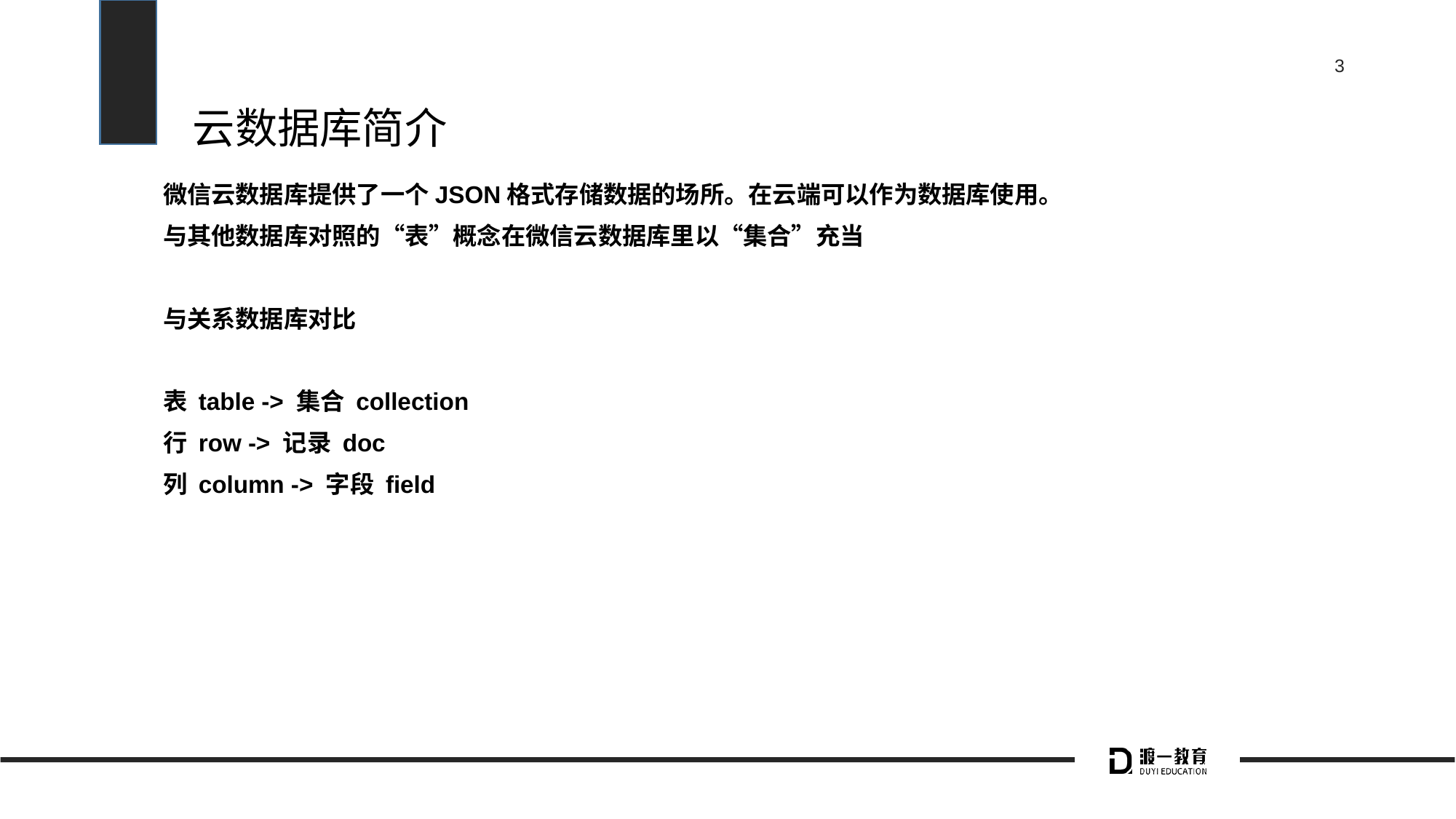

# 云数据库简介
微信云数据库提供了一个JSON格式存储数据的场所。在云端可以作为数据库使用。
与其他数据库对照的“表”概念在微信云数据库里以“集合”充当

与关系数据库对比

表 table -> 集合 collection
行 row -> 记录 doc
列 column -> 字段 field